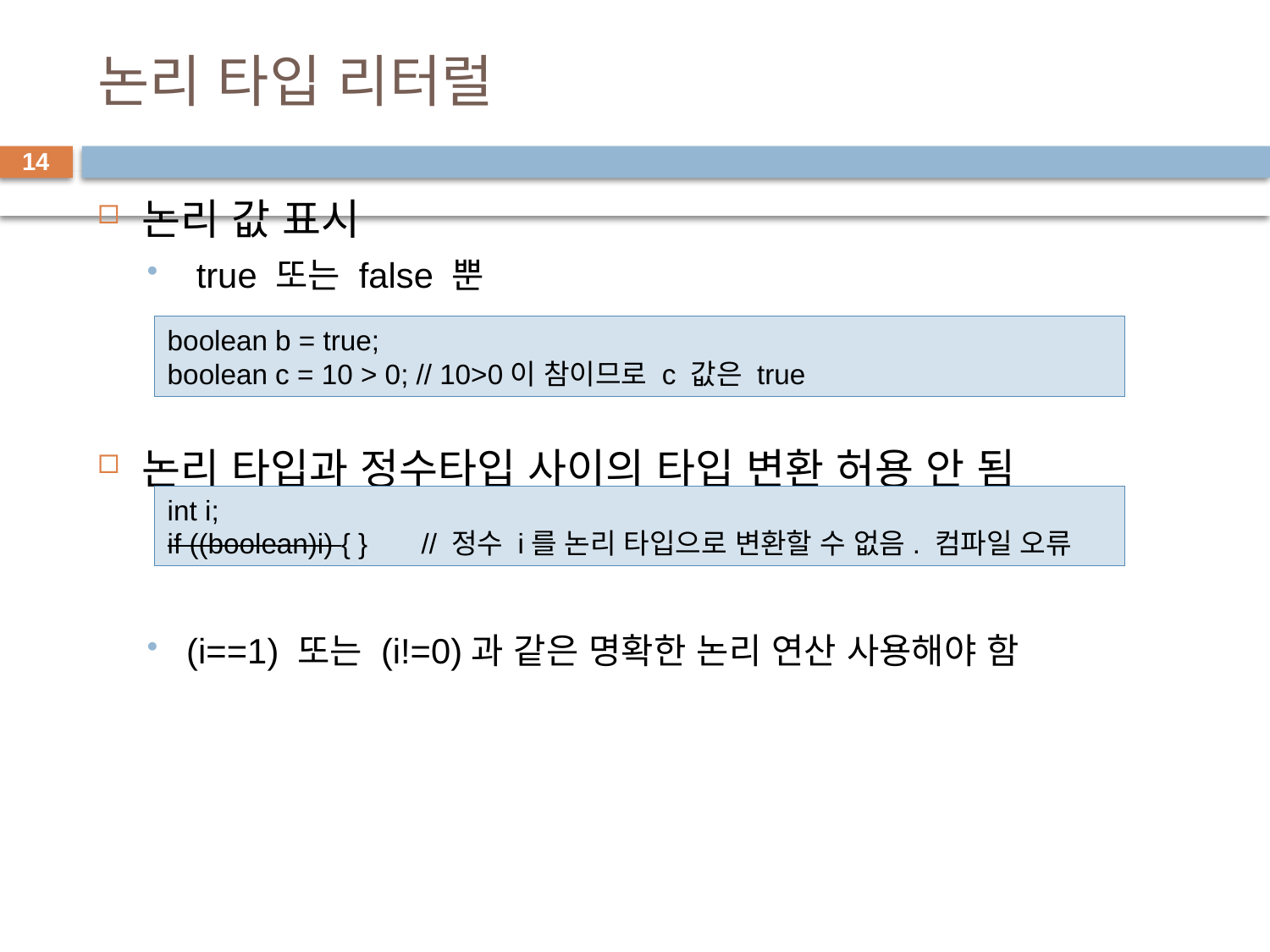

# 논리 타입 리터럴
14
논리 값 표시
 true 또는 false 뿐

논리 타입과 정수타입 사이의 타입 변환 허용 안 됨

(i==1) 또는 (i!=0)과 같은 명확한 논리 연산 사용해야 함
boolean b = true;
boolean c = 10 > 0; // 10>0이 참이므로 c 값은 true
int i;
if ((boolean)i) { }	// 정수 i를 논리 타입으로 변환할 수 없음. 컴파일 오류